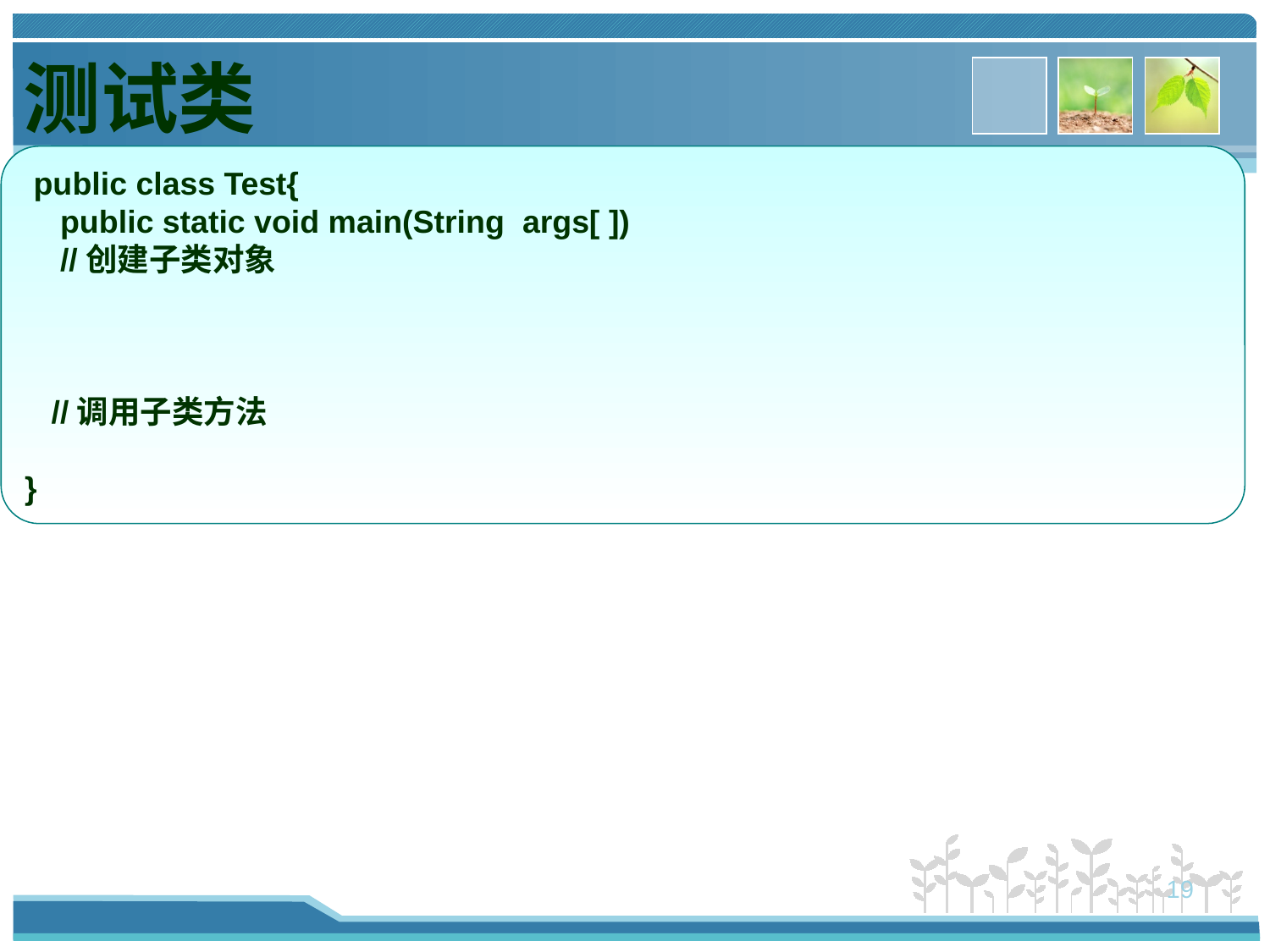

测试类
 public class Test{
    public static void main(String  args[ ])
    //创建子类对象

   //调用子类方法

}

19